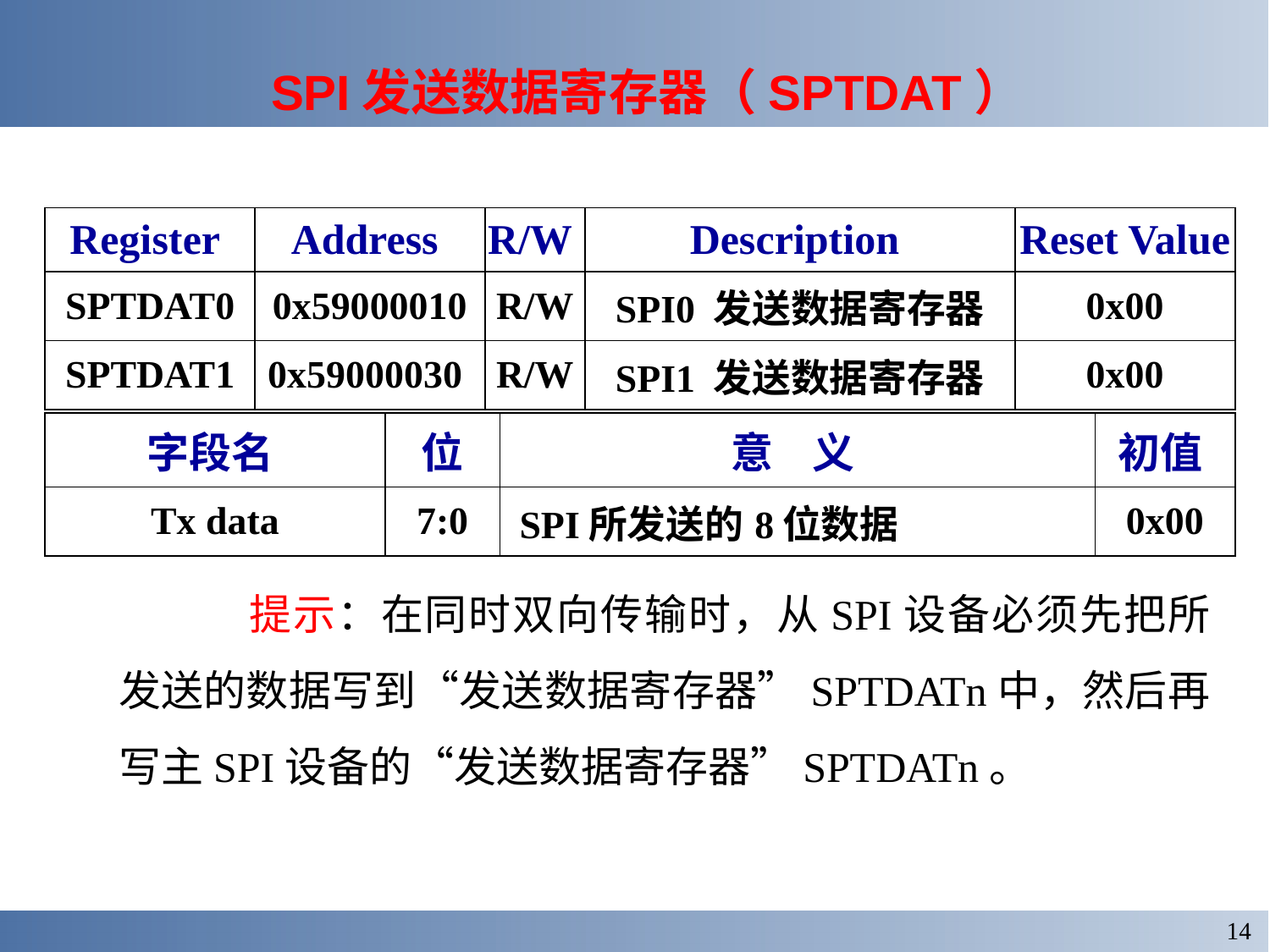

SPI发送数据寄存器（SPTDAT）
| Register | Address | R/W | Description | Reset Value |
| --- | --- | --- | --- | --- |
| SPTDAT0 | 0x59000010 | R/W | SPI0 发送数据寄存器 | 0x00 |
| SPTDAT1 | 0x59000030 | R/W | SPI1 发送数据寄存器 | 0x00 |
| 字段名 | 位 | 意 义 | 初值 |
| --- | --- | --- | --- |
| Tx data | 7:0 | SPI所发送的8位数据 | 0x00 |
		提示：在同时双向传输时，从SPI设备必须先把所发送的数据写到“发送数据寄存器”SPTDATn中，然后再写主SPI设备的“发送数据寄存器”SPTDATn。